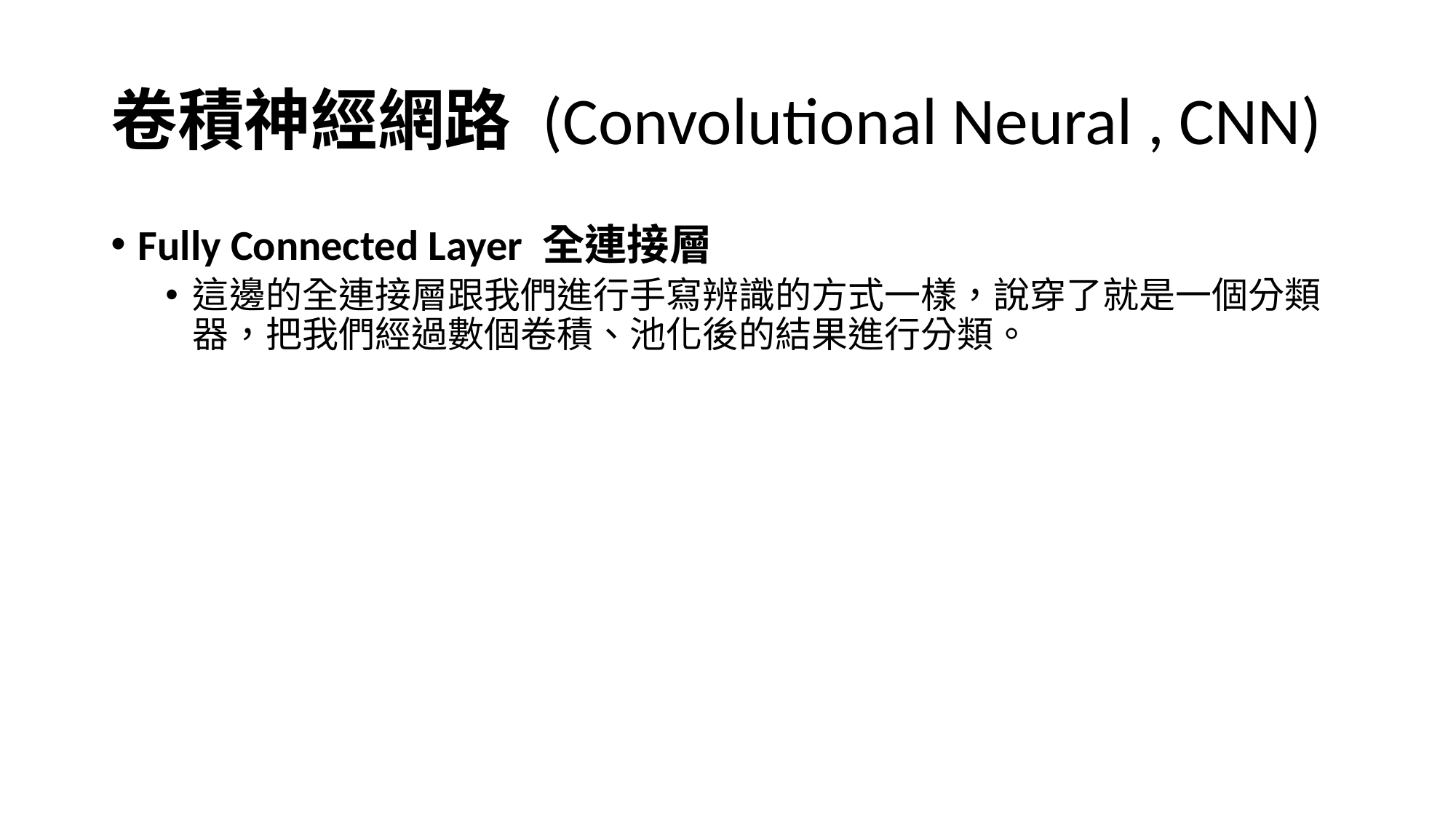

# 卷積神經網路 (Convolutional Neural , CNN)
Fully Connected Layer 全連接層
這邊的全連接層跟我們進行手寫辨識的方式一樣，說穿了就是一個分類器，把我們經過數個卷積、池化後的結果進行分類。